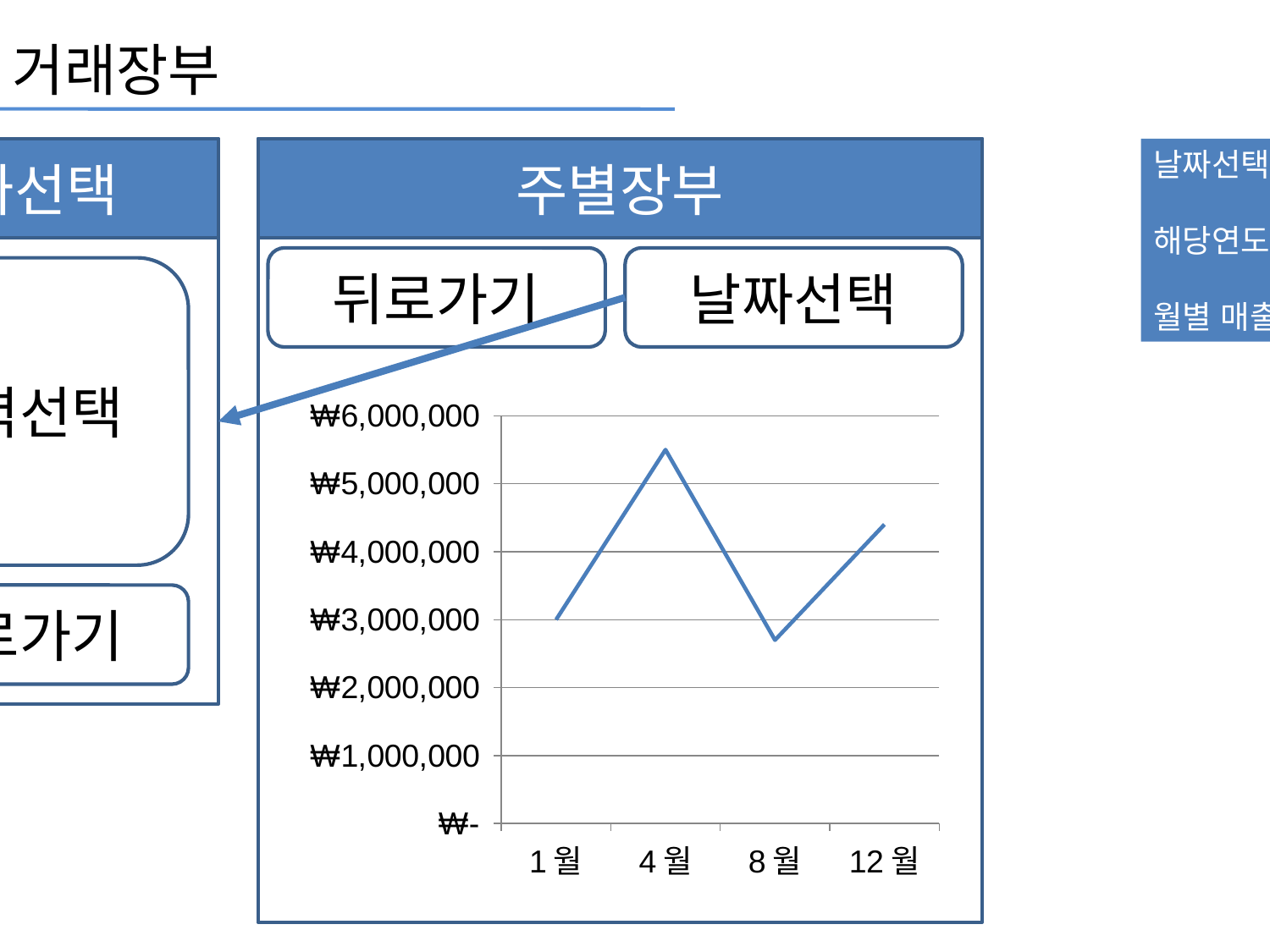

거래장부

날짜선택
주별장부
날짜선택을 클릭하여

해당연도의

월별 매출추이 확인
뒤로가기
날짜선택
달력선택

### Chart

| Category | 계열 1 |
|---|---|
| 1월 | 3000000.0 |
| 4월 | 5500000.0 |
| 8월 | 2700000.0 |
| 12월 | 4400000.0 |
뒤로가기